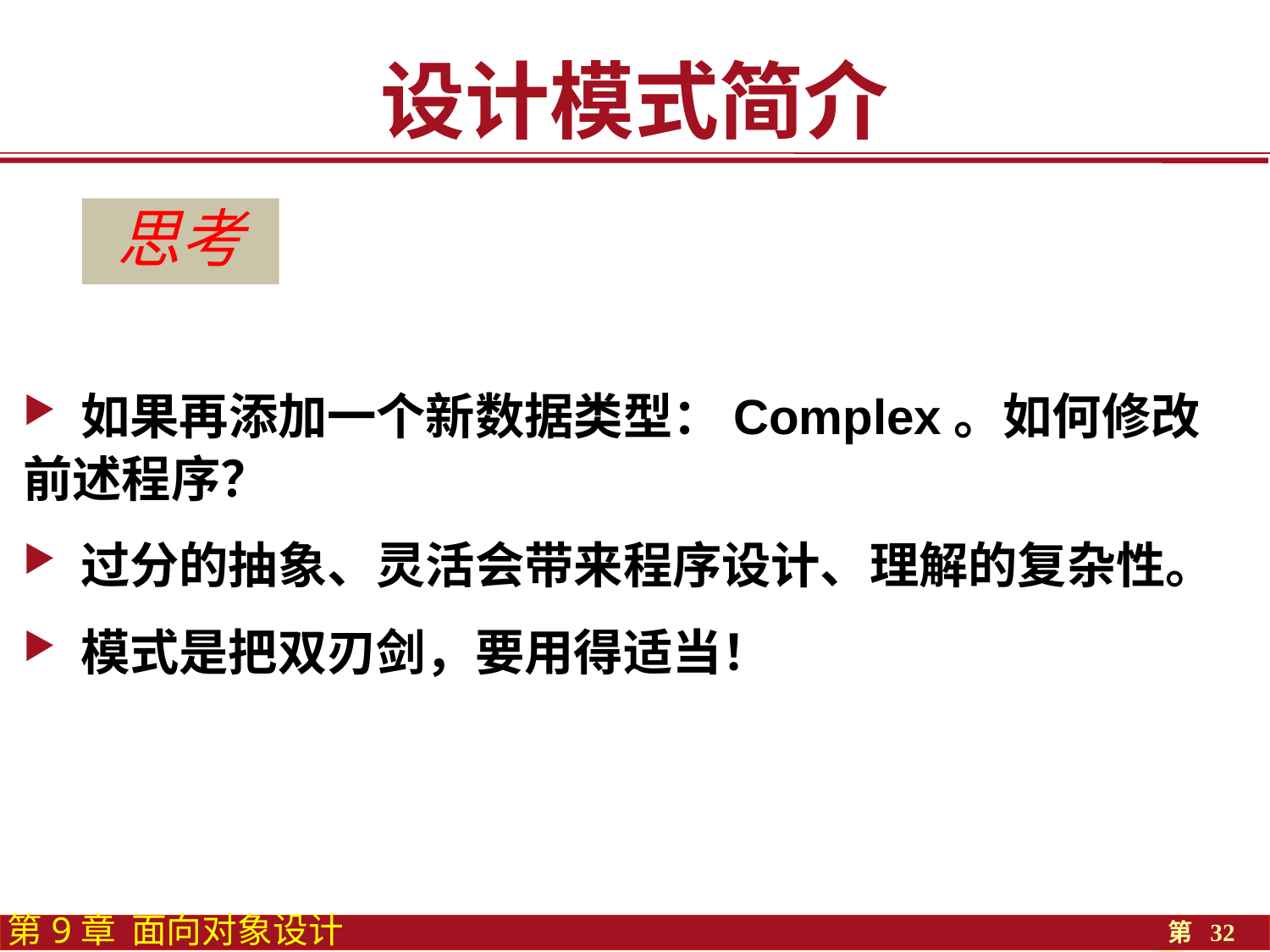

设计模式简介
思考
 如果再添加一个新数据类型：Complex。如何修改前述程序？
 过分的抽象、灵活会带来程序设计、理解的复杂性。
 模式是把双刃剑，要用得适当！